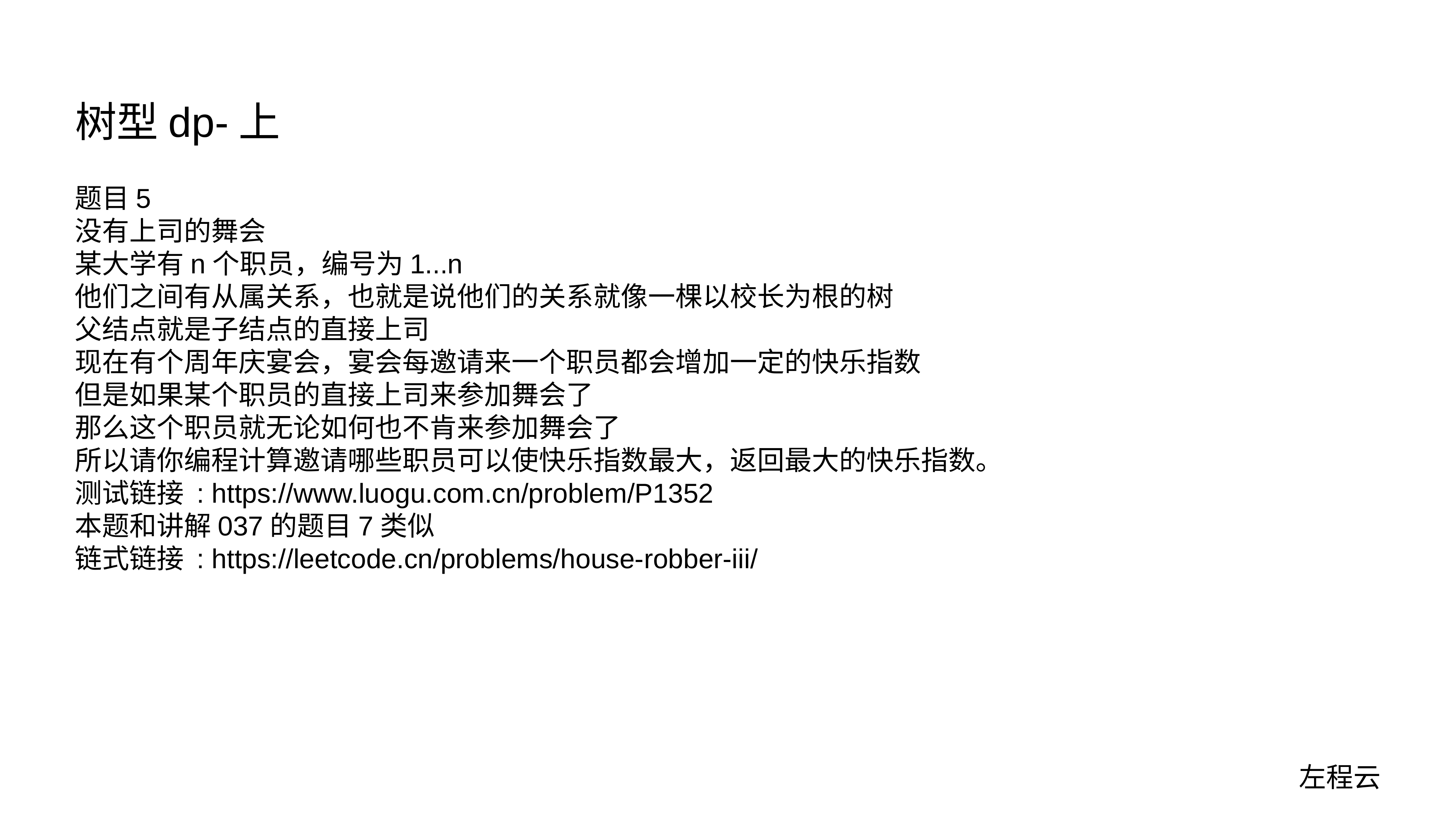

# 树型dp-上
题目5
没有上司的舞会
某大学有n个职员，编号为1...n
他们之间有从属关系，也就是说他们的关系就像一棵以校长为根的树
父结点就是子结点的直接上司
现在有个周年庆宴会，宴会每邀请来一个职员都会增加一定的快乐指数
但是如果某个职员的直接上司来参加舞会了
那么这个职员就无论如何也不肯来参加舞会了
所以请你编程计算邀请哪些职员可以使快乐指数最大，返回最大的快乐指数。
测试链接 : https://www.luogu.com.cn/problem/P1352
本题和讲解037的题目7类似
链式链接 : https://leetcode.cn/problems/house-robber-iii/
左程云